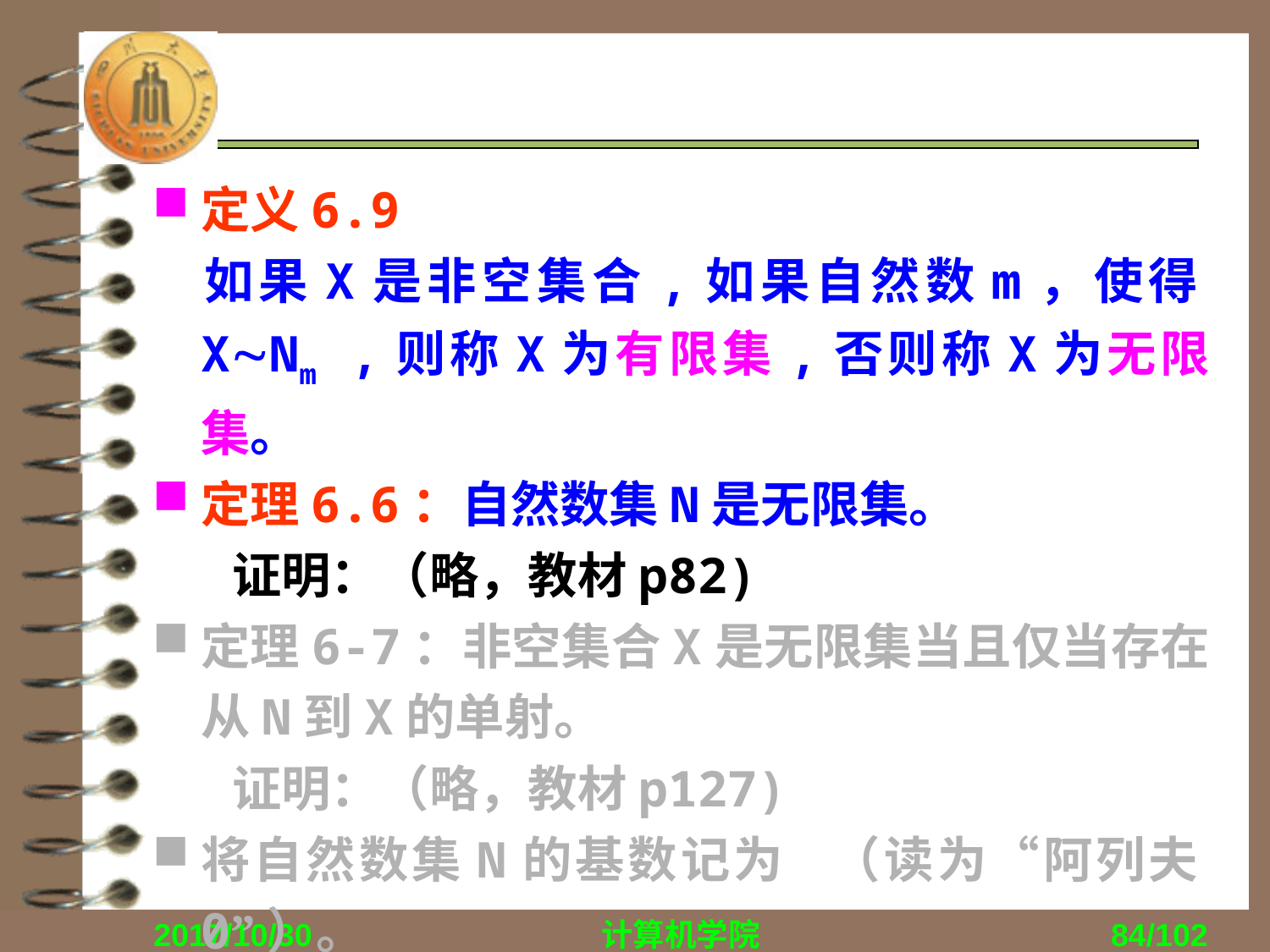

#
定义6.9
  如果X是非空集合,如果自然数m，使得X∼Nm ,则称X为有限集,否则称X为无限集。
定理6.6：自然数集N是无限集。
      证明：（略，教材p82)
定理6-7：非空集合X是无限集当且仅当存在从N到X的单射。
      证明：（略，教材p127)
将自然数集N的基数记为   （读为“阿列夫0”）。
2017/10/30
计算机学院
84/102